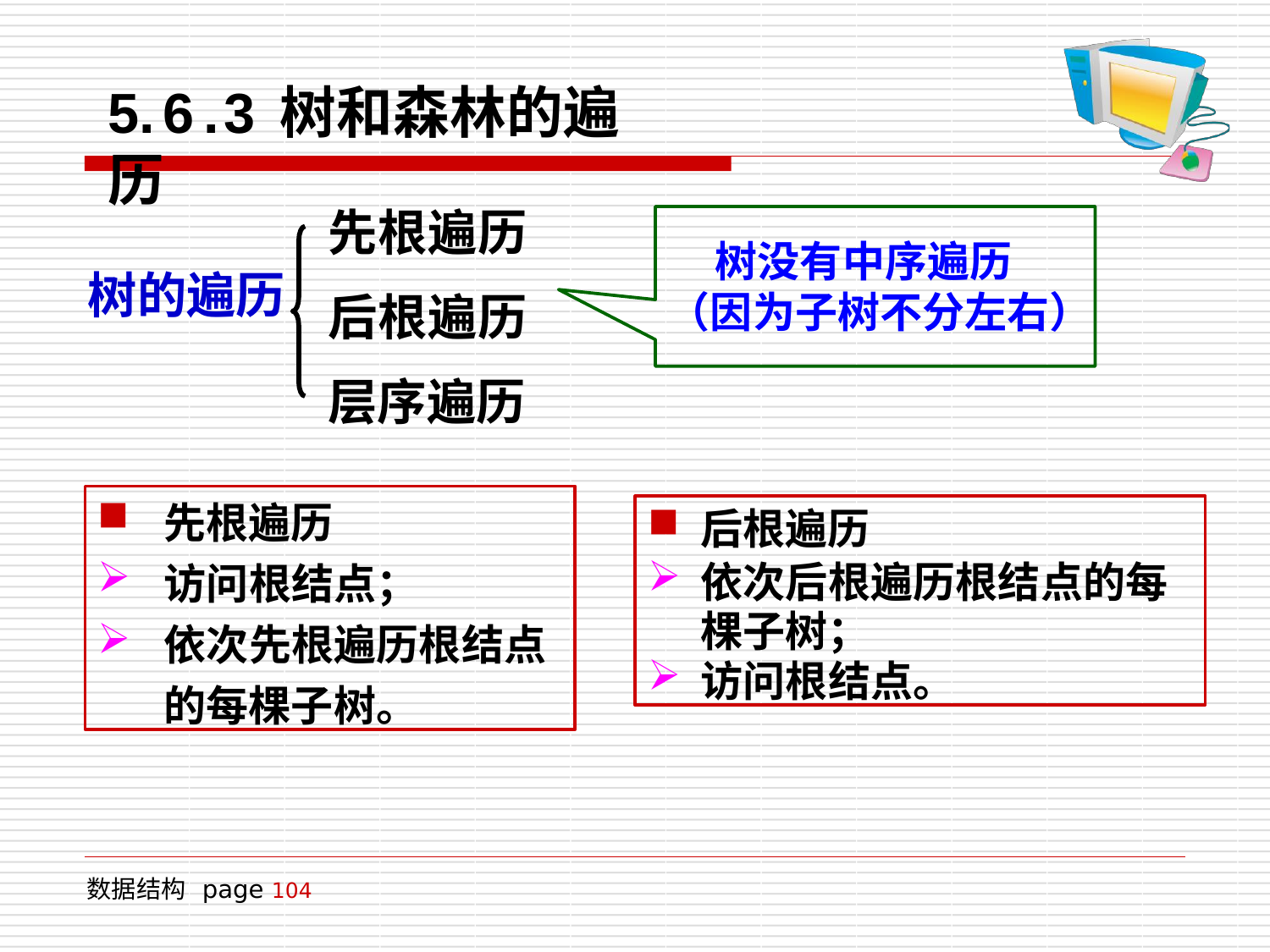

# 5.6.3	树和森林的遍历
先根遍历 后根遍历 层序遍历

树没有中序遍历
（因为子树不分左右）
树的遍历
先根遍历
访问根结点；
依次先根遍历根结点 的每棵子树。
后根遍历
依次后根遍历根结点的每 棵子树；
访问根结点。
数据结构 page 104